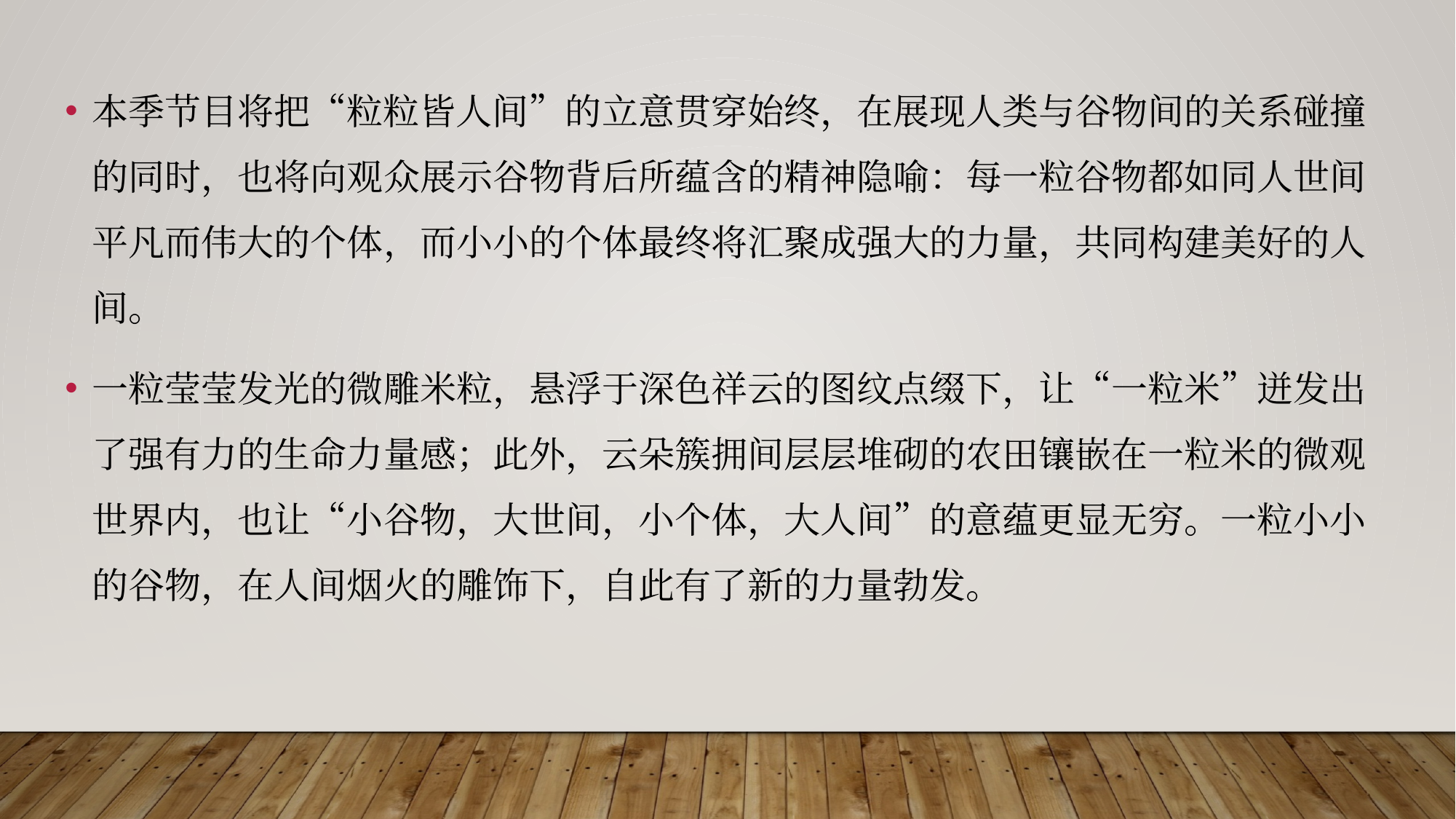

本季节目将把“粒粒皆人间”的立意贯穿始终，在展现人类与谷物间的关系碰撞的同时，也将向观众展示谷物背后所蕴含的精神隐喻：每一粒谷物都如同人世间平凡而伟大的个体，而小小的个体最终将汇聚成强大的力量，共同构建美好的人间。
一粒莹莹发光的微雕米粒，悬浮于深色祥云的图纹点缀下，让“一粒米”迸发出了强有力的生命力量感；此外，云朵簇拥间层层堆砌的农田镶嵌在一粒米的微观世界内，也让“小谷物，大世间，小个体，大人间”的意蕴更显无穷。一粒小小的谷物，在人间烟火的雕饰下，自此有了新的力量勃发。